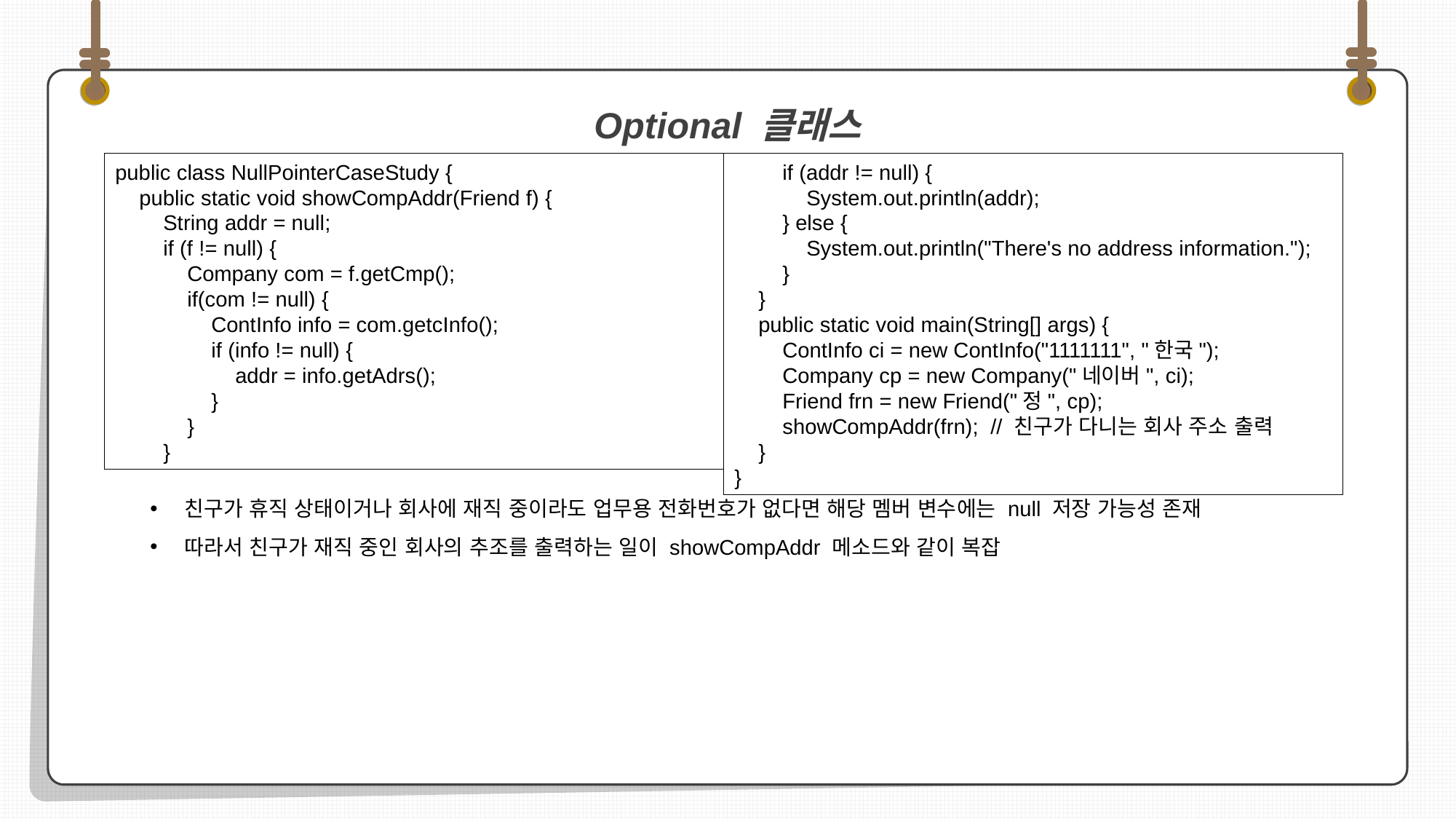

친구가 휴직 상태이거나 회사에 재직 중이라도 업무용 전화번호가 없다면 해당 멤버 변수에는 null 저장 가능성 존재
따라서 친구가 재직 중인 회사의 추조를 출력하는 일이 showCompAddr 메소드와 같이 복잡

Optional 클래스

public class NullPointerCaseStudy {
    public static void showCompAddr(Friend f) {
        String addr = null;
        if (f != null) {
            Company com = f.getCmp();
            if(com != null) {
                ContInfo info = com.getcInfo();
                if (info != null) {
                    addr = info.getAdrs();
                }
            }
        }
        if (addr != null) {
            System.out.println(addr);
        } else {
            System.out.println("There's no address information.");
        }
    }
    public static void main(String[] args) {
        ContInfo ci = new ContInfo("1111111", "한국");
        Company cp = new Company("네이버", ci);
        Friend frn = new Friend("정", cp);
        showCompAddr(frn);  // 친구가 다니는 회사 주소 출력
    }
}